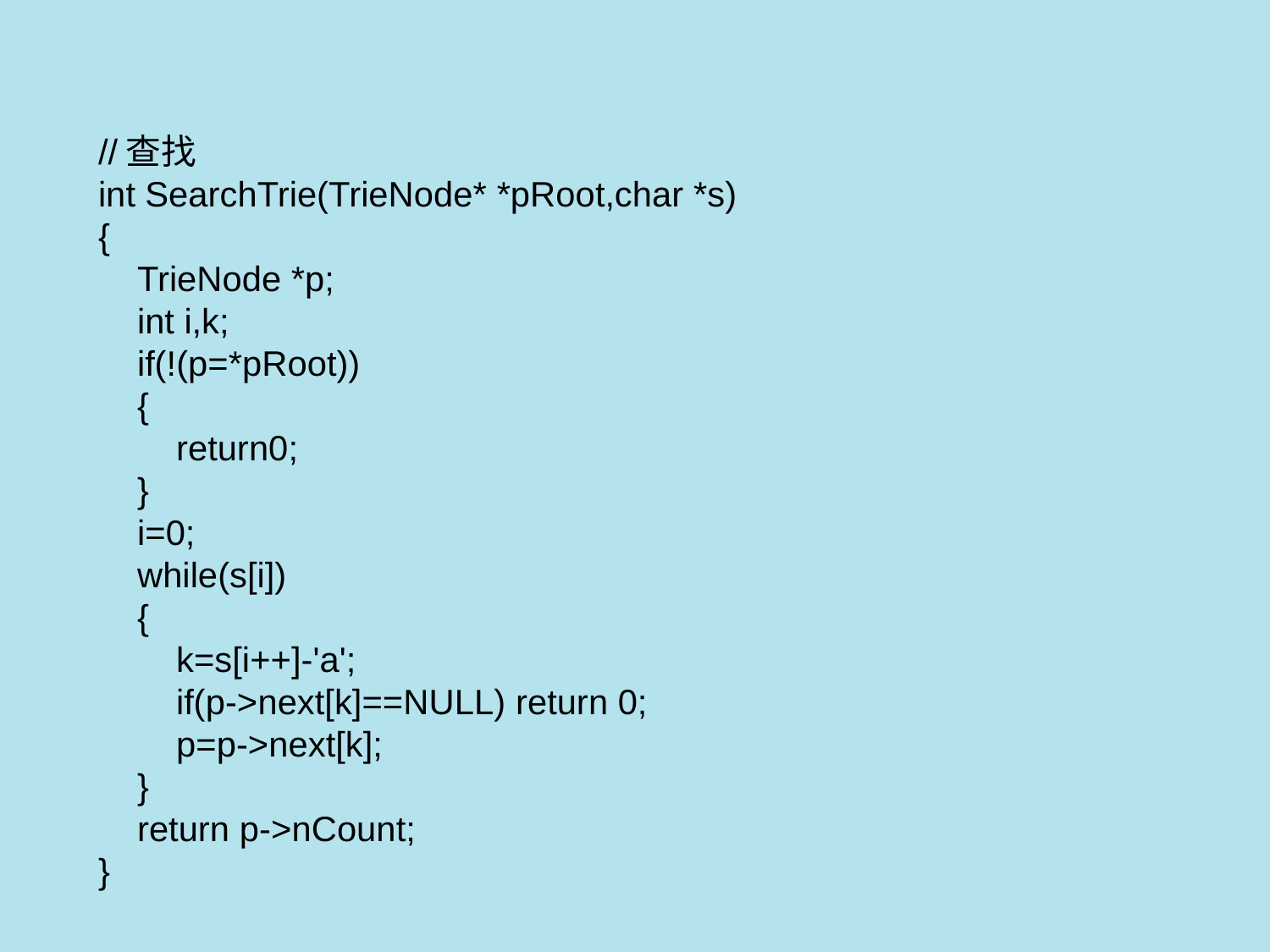

//查找
int SearchTrie(TrieNode* *pRoot,char *s)
{
    TrieNode *p;
    int i,k;
    if(!(p=*pRoot))
    {
        return0;
    }
    i=0;
    while(s[i])
    {
        k=s[i++]-'a';
        if(p->next[k]==NULL) return 0;
        p=p->next[k];
    }
    return p->nCount;
}